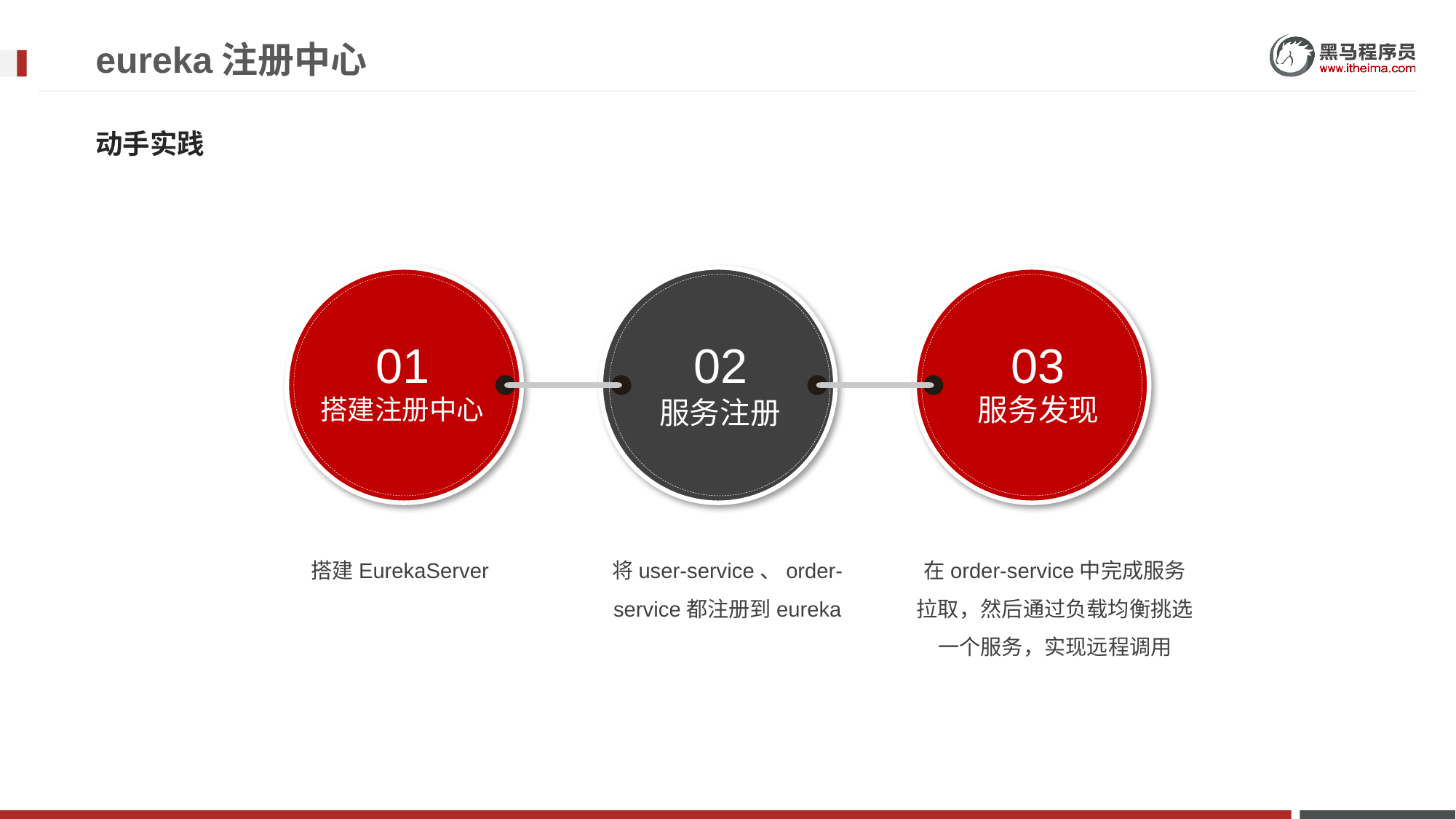

# eureka注册中心
动手实践

01
02
03

服务发现
搭建注册中心
服务注册
搭建EurekaServer
将user-service、order-service都注册到eureka
在order-service中完成服务拉取，然后通过负载均衡挑选一个服务，实现远程调用